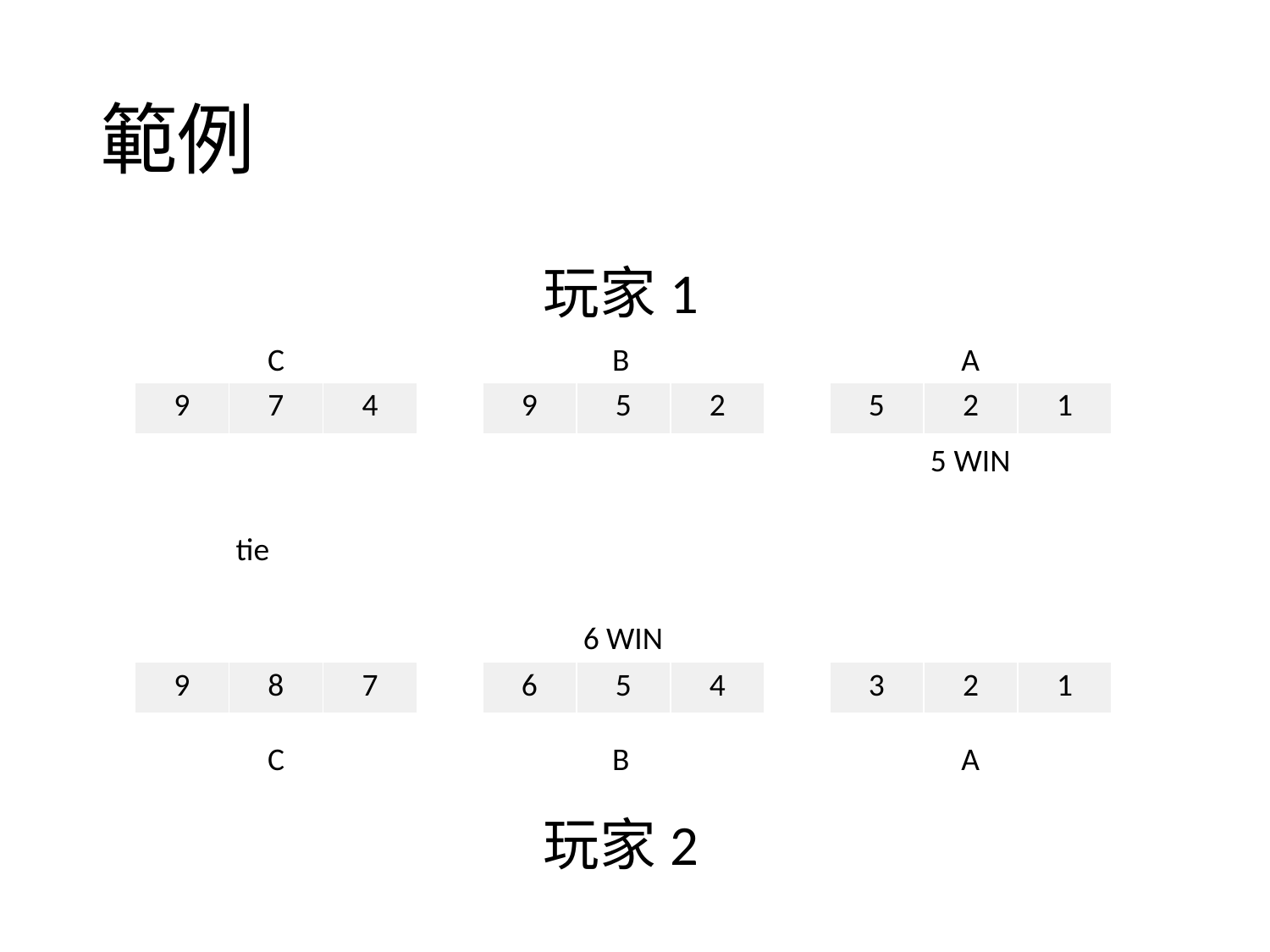

# 範例
玩家1
C
B
A
| 9 | 7 | 4 |
| --- | --- | --- |
| 9 | 5 | 2 |
| --- | --- | --- |
| 5 | 2 | 1 |
| --- | --- | --- |
5 WIN
tie
6 WIN
| 9 | 8 | 7 |
| --- | --- | --- |
| 6 | 5 | 4 |
| --- | --- | --- |
| 3 | 2 | 1 |
| --- | --- | --- |
C
B
A
玩家2